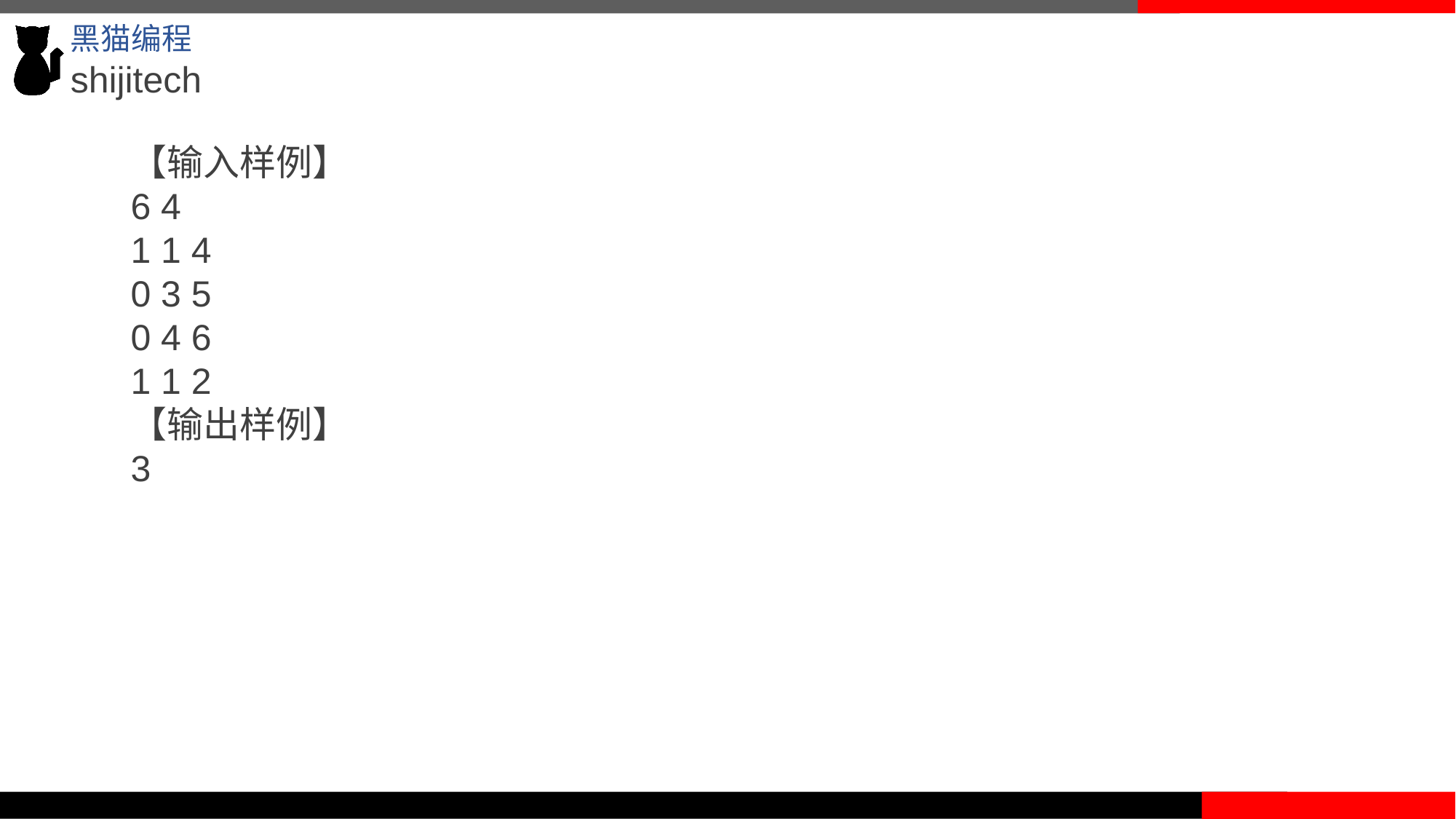

【输入样例】
6 4
1 1 4
0 3 5
0 4 6
1 1 2
【输出样例】
3